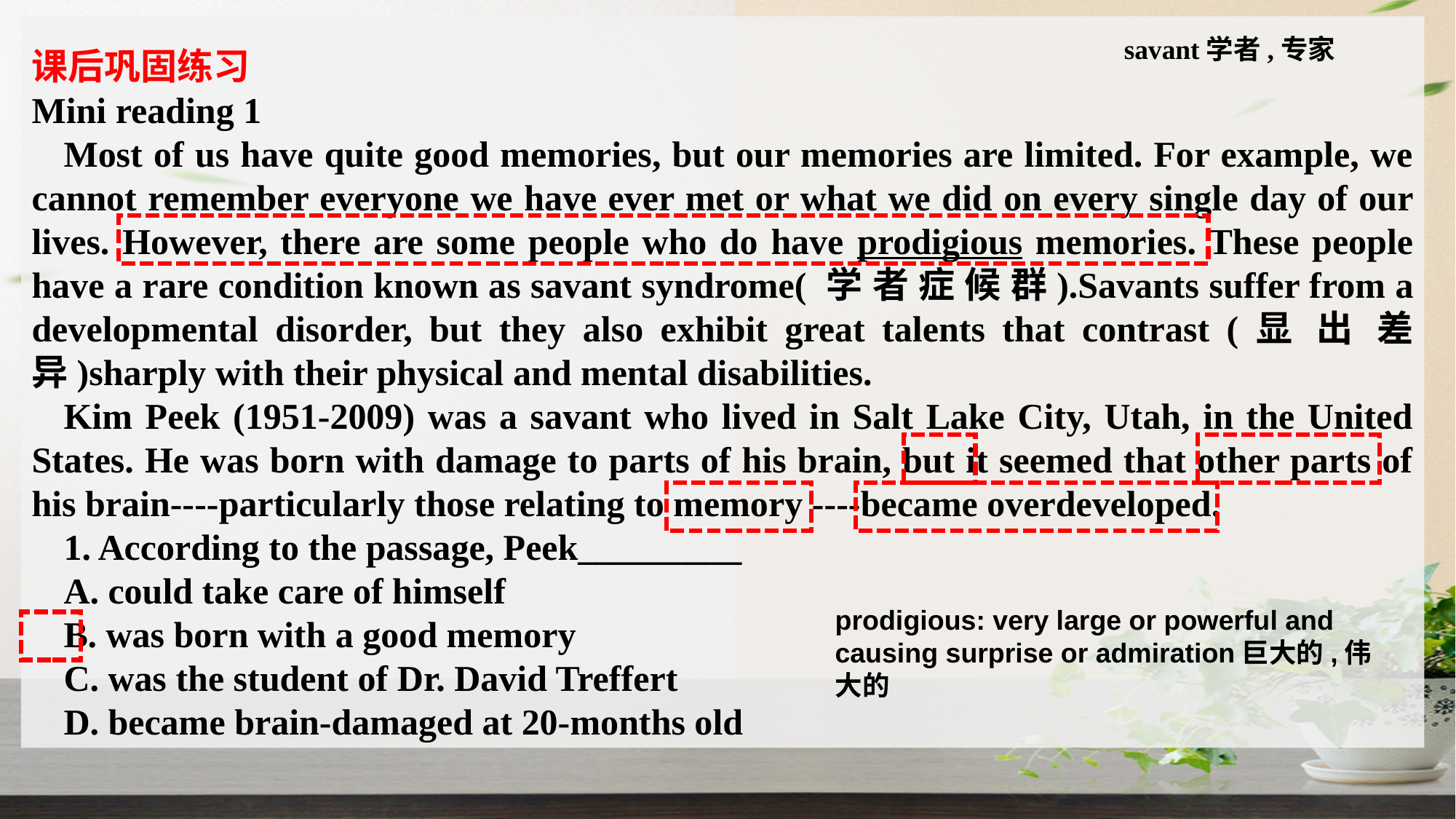

课后巩固练习
Mini reading 1
Most of us have quite good memories, but our memories are limited. For example, we cannot remember everyone we have ever met or what we did on every single day of our lives. However, there are some people who do have prodigious memories. These people have a rare condition known as savant syndrome( 学 者 症 候 群).Savants suffer from a developmental disorder, but they also exhibit great talents that contrast (显 出 差异)sharply with their physical and mental disabilities.
Kim Peek (1951-2009) was a savant who lived in Salt Lake City, Utah, in the United States. He was born with damage to parts of his brain, but it seemed that other parts of his brain----particularly those relating to memory ----became overdeveloped.
1. According to the passage, Peek_________
A. could take care of himself
B. was born with a good memory
C. was the student of Dr. David Treffert
D. became brain-damaged at 20-months old
savant学者,专家

prodigious: very large or powerful and causing surprise or admiration巨大的,伟大的